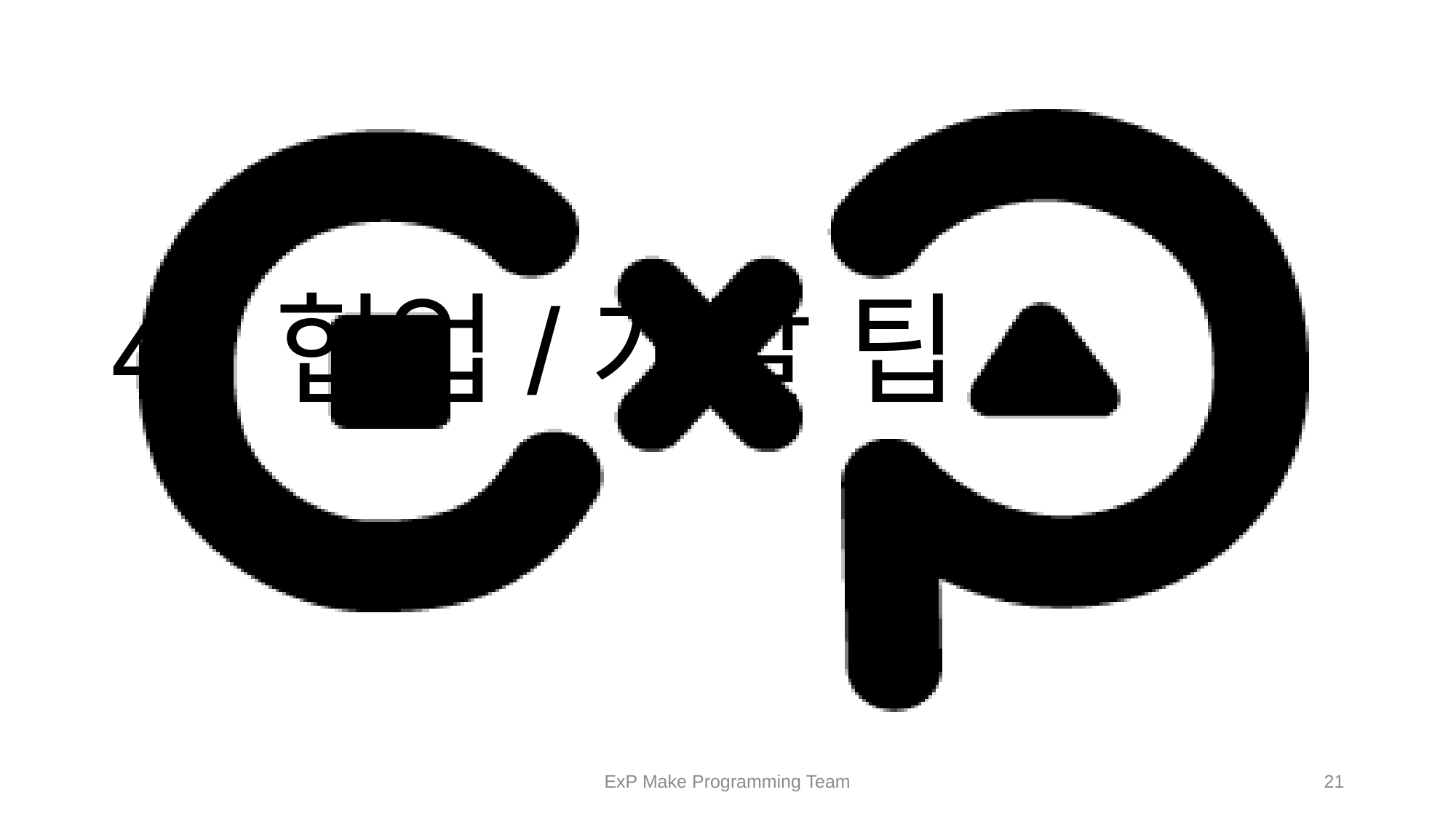

#

4. 협업/개발 팁
ExP Make Programming Team
21